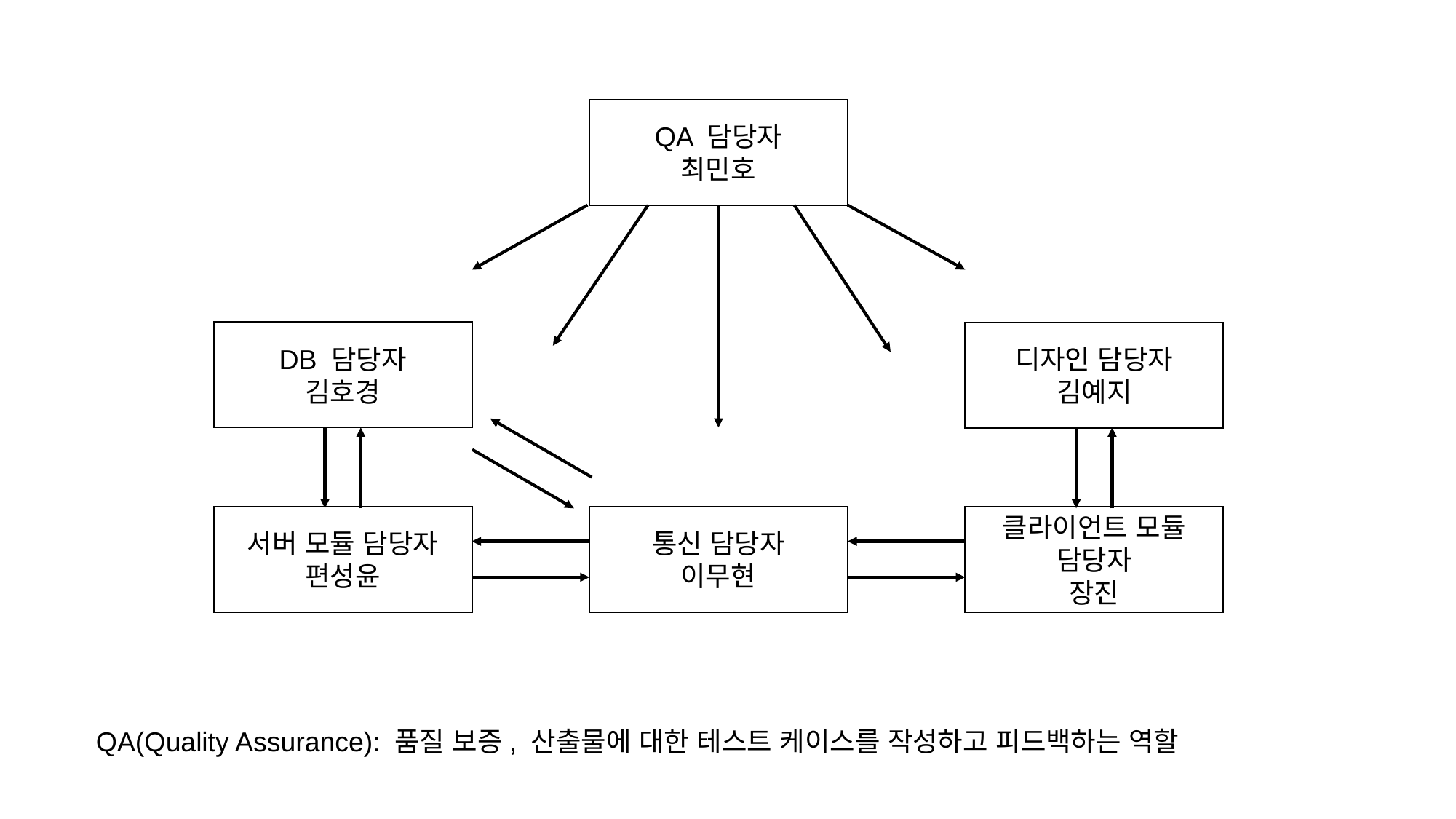

QA 담당자
최민호
DB 담당자
김호경
디자인 담당자
김예지
서버 모듈 담당자
편성윤
통신 담당자
이무현
클라이언트 모듈 담당자
장진
QA(Quality Assurance): 품질 보증, 산출물에 대한 테스트 케이스를 작성하고 피드백하는 역할